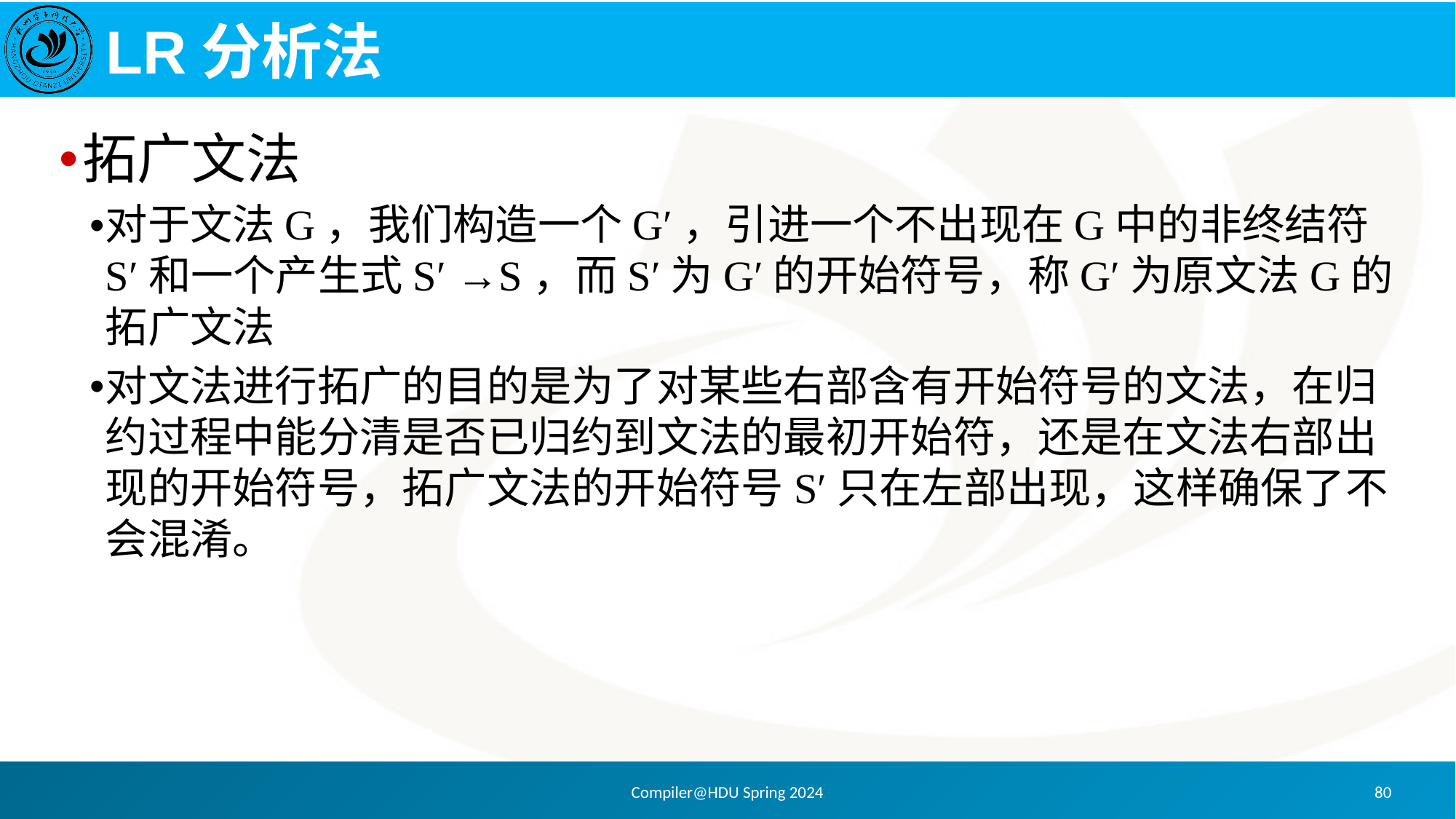

# LR分析法
拓广文法
对于文法G，我们构造一个G′，引进一个不出现在G中的非终结符S′和一个产生式S′ →S，而S′为G′的开始符号，称G′为原文法G的拓广文法
对文法进行拓广的目的是为了对某些右部含有开始符号的文法，在归约过程中能分清是否已归约到文法的最初开始符，还是在文法右部出现的开始符号，拓广文法的开始符号S′只在左部出现，这样确保了不会混淆。
Compiler@HDU Spring 2024
80